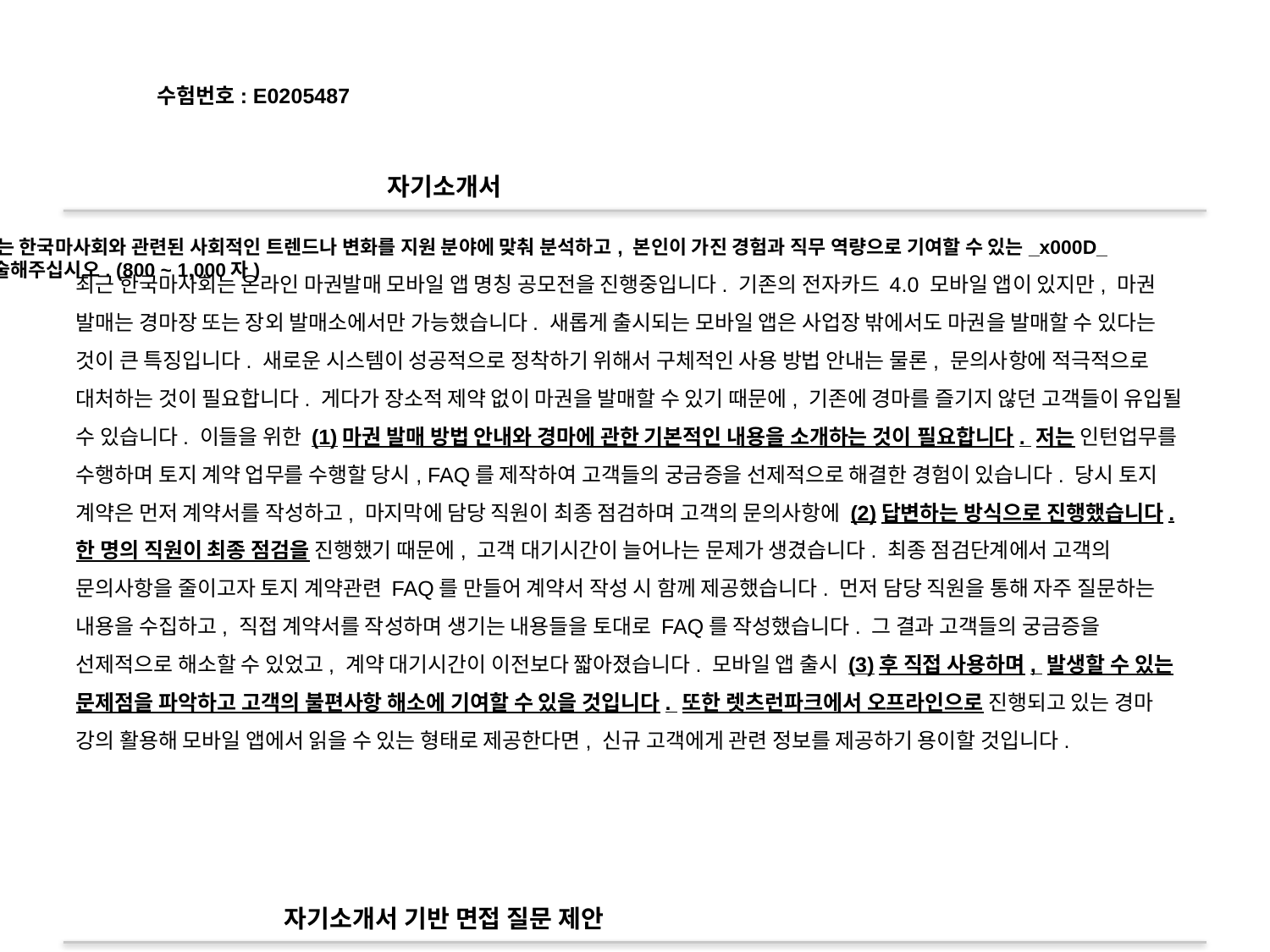

수험번호: E0205487
#

자기소개서

본인이 최근 관심을 갖고 있는 한국마사회와 관련된 사회적인 트렌드나 변화를 지원 분야에 맞춰 분석하고, 본인이 가진 경험과 직무 역량으로 기여할 수 있는_x000D_
바가 무엇인지 자세하게 기술해주십시오. (800 ~ 1,000자)

최근 한국마사회는 온라인 마권발매 모바일 앱 명칭 공모전을 진행중입니다. 기존의 전자카드 4.0 모바일 앱이 있지만, 마권 발매는 경마장 또는 장외 발매소에서만 가능했습니다. 새롭게 출시되는 모바일 앱은 사업장 밖에서도 마권을 발매할 수 있다는 것이 큰 특징입니다. 새로운 시스템이 성공적으로 정착하기 위해서 구체적인 사용 방법 안내는 물론, 문의사항에 적극적으로 대처하는 것이 필요합니다. 게다가 장소적 제약 없이 마권을 발매할 수 있기 때문에, 기존에 경마를 즐기지 않던 고객들이 유입될 수 있습니다. 이들을 위한 (1)마권 발매 방법 안내와 경마에 관한 기본적인 내용을 소개하는 것이 필요합니다. 저는 인턴업무를 수행하며 토지 계약 업무를 수행할 당시, FAQ를 제작하여 고객들의 궁금증을 선제적으로 해결한 경험이 있습니다. 당시 토지 계약은 먼저 계약서를 작성하고, 마지막에 담당 직원이 최종 점검하며 고객의 문의사항에 (2)답변하는 방식으로 진행했습니다. 한 명의 직원이 최종 점검을 진행했기 때문에, 고객 대기시간이 늘어나는 문제가 생겼습니다. 최종 점검단계에서 고객의 문의사항을 줄이고자 토지 계약관련 FAQ를 만들어 계약서 작성 시 함께 제공했습니다. 먼저 담당 직원을 통해 자주 질문하는 내용을 수집하고, 직접 계약서를 작성하며 생기는 내용들을 토대로 FAQ를 작성했습니다. 그 결과 고객들의 궁금증을 선제적으로 해소할 수 있었고, 계약 대기시간이 이전보다 짧아졌습니다. 모바일 앱 출시 (3)후 직접 사용하며, 발생할 수 있는 문제점을 파악하고 고객의 불편사항 해소에 기여할 수 있을 것입니다. 또한 렛츠런파크에서 오프라인으로 진행되고 있는 경마 강의 활용해 모바일 앱에서 읽을 수 있는 형태로 제공한다면, 신규 고객에게 관련 정보를 제공하기 용이할 것입니다.

자기소개서 기반 면접 질문 제안

(1) 경마 모바일 앱 출시 후 발생할 수 있는 문제점을 어떻게 파악할 계획인가요?
(2) 토지 계약 관련 FAQ 제작 시, 자주 질문하는 내용을 수집한 방법은 무엇인가요?
(3) 렛츠런파크의 경마 강의를 모바일 앱에서 제공하려면 어떤 점을 고려해야 하나요?